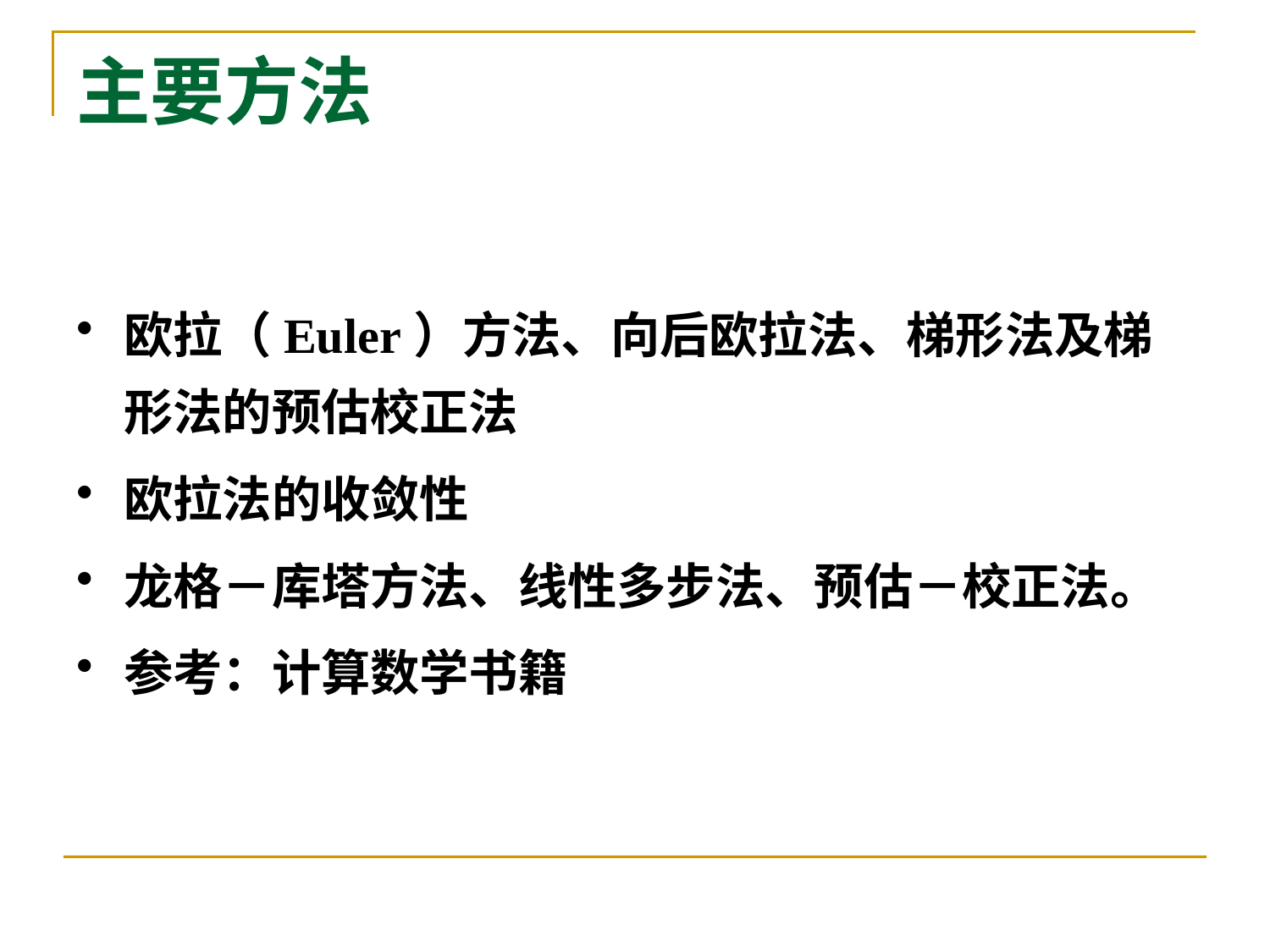

# 主要方法
欧拉（Euler）方法、向后欧拉法、梯形法及梯形法的预估校正法
欧拉法的收敛性
龙格－库塔方法、线性多步法、预估－校正法。
参考：计算数学书籍